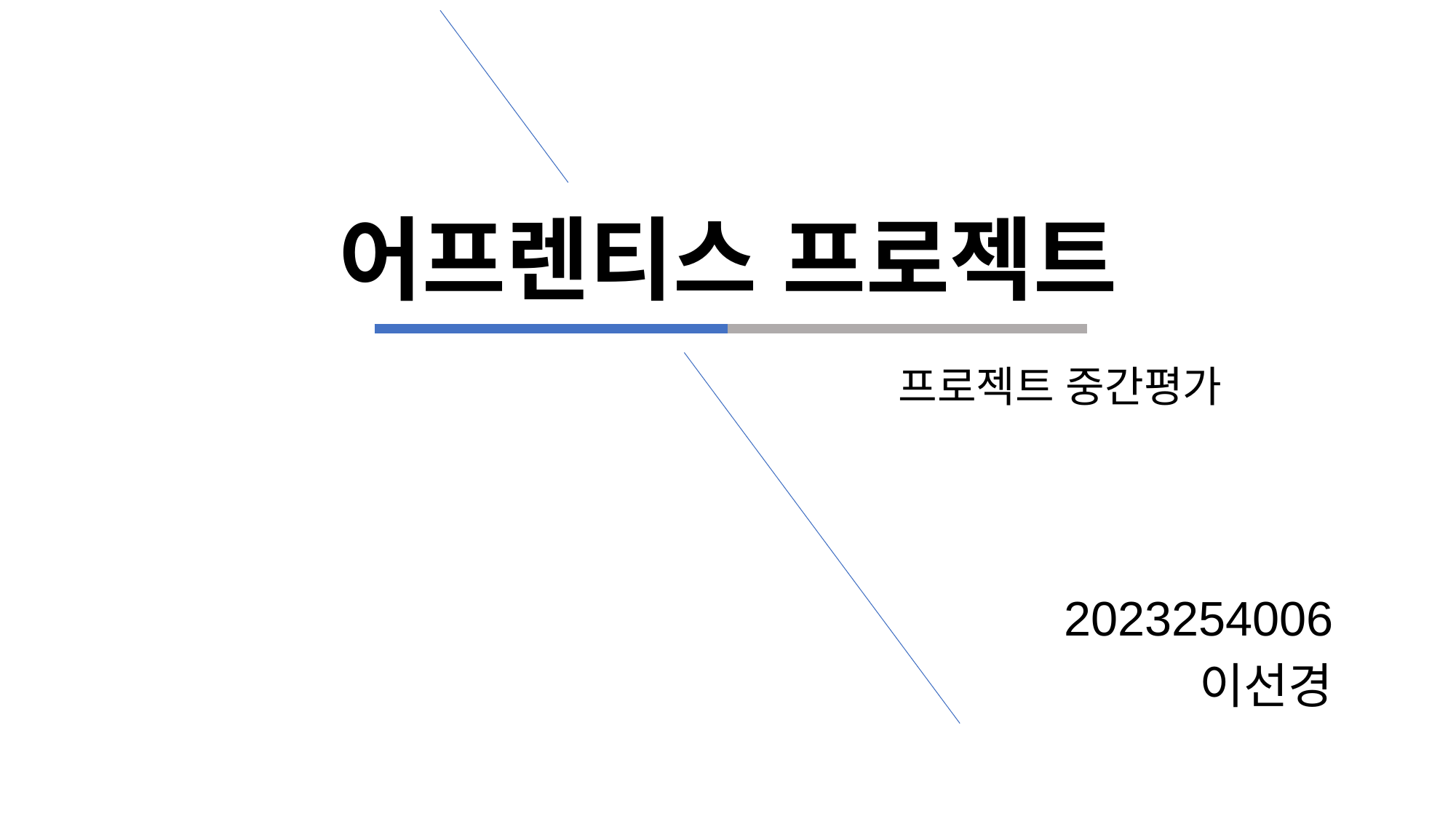

# 어프렌티스 프로젝트
프로젝트 중간평가
2023254006
이선경